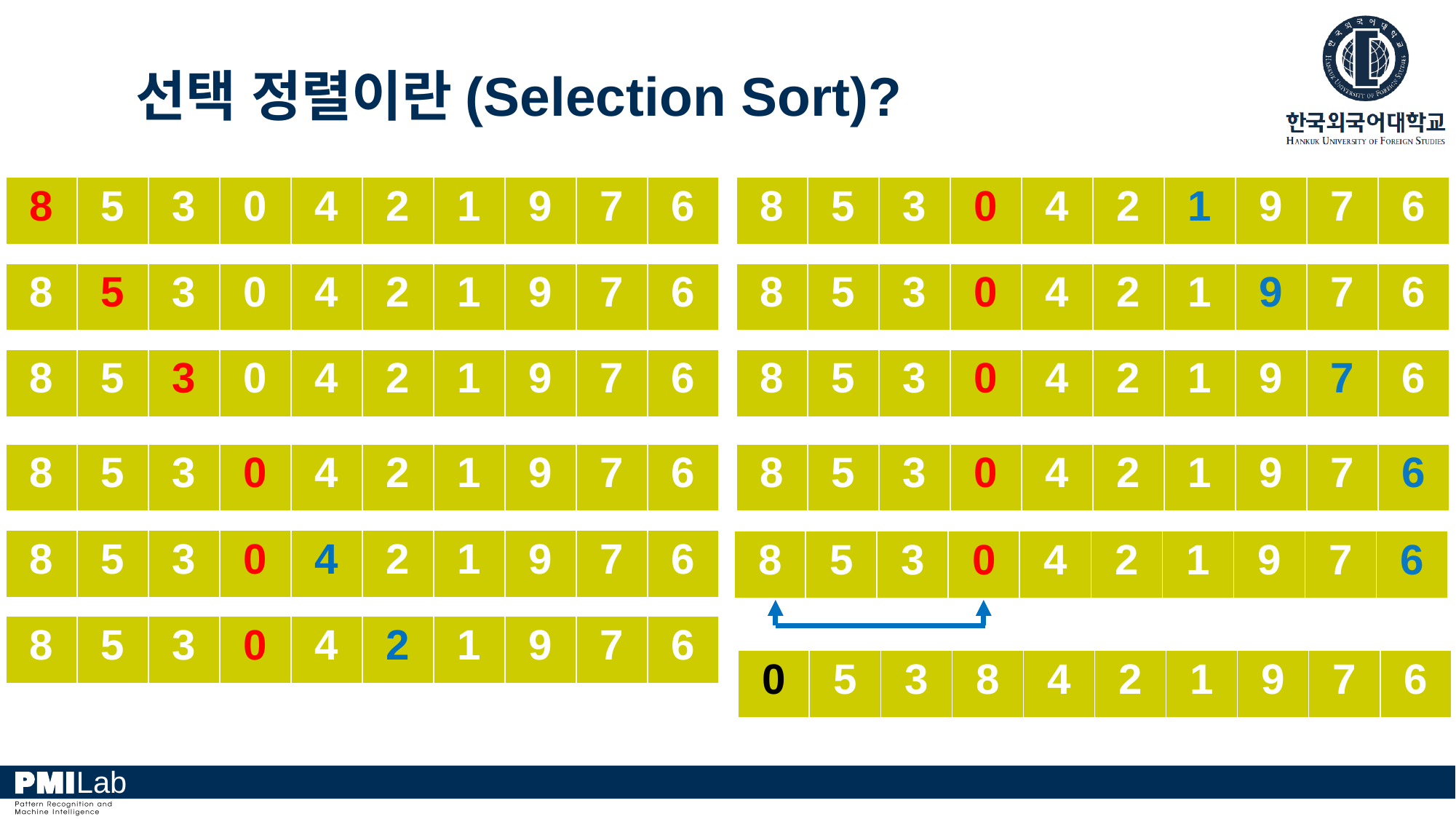

# 선택 정렬이란(Selection Sort)?
| 8 | 5 | 3 | 0 | 4 | 2 | 1 | 9 | 7 | 6 |
| --- | --- | --- | --- | --- | --- | --- | --- | --- | --- |
| 8 | 5 | 3 | 0 | 4 | 2 | 1 | 9 | 7 | 6 |
| --- | --- | --- | --- | --- | --- | --- | --- | --- | --- |
| 8 | 5 | 3 | 0 | 4 | 2 | 1 | 9 | 7 | 6 |
| --- | --- | --- | --- | --- | --- | --- | --- | --- | --- |
| 8 | 5 | 3 | 0 | 4 | 2 | 1 | 9 | 7 | 6 |
| --- | --- | --- | --- | --- | --- | --- | --- | --- | --- |
| 8 | 5 | 3 | 0 | 4 | 2 | 1 | 9 | 7 | 6 |
| --- | --- | --- | --- | --- | --- | --- | --- | --- | --- |
| 8 | 5 | 3 | 0 | 4 | 2 | 1 | 9 | 7 | 6 |
| --- | --- | --- | --- | --- | --- | --- | --- | --- | --- |
| 8 | 5 | 3 | 0 | 4 | 2 | 1 | 9 | 7 | 6 |
| --- | --- | --- | --- | --- | --- | --- | --- | --- | --- |
| 8 | 5 | 3 | 0 | 4 | 2 | 1 | 9 | 7 | 6 |
| --- | --- | --- | --- | --- | --- | --- | --- | --- | --- |
| 8 | 5 | 3 | 0 | 4 | 2 | 1 | 9 | 7 | 6 |
| --- | --- | --- | --- | --- | --- | --- | --- | --- | --- |
| 8 | 5 | 3 | 0 | 4 | 2 | 1 | 9 | 7 | 6 |
| --- | --- | --- | --- | --- | --- | --- | --- | --- | --- |
| 8 | 5 | 3 | 0 | 4 | 2 | 1 | 9 | 7 | 6 |
| --- | --- | --- | --- | --- | --- | --- | --- | --- | --- |
| 0 | 5 | 3 | 8 | 4 | 2 | 1 | 9 | 7 | 6 |
| --- | --- | --- | --- | --- | --- | --- | --- | --- | --- |